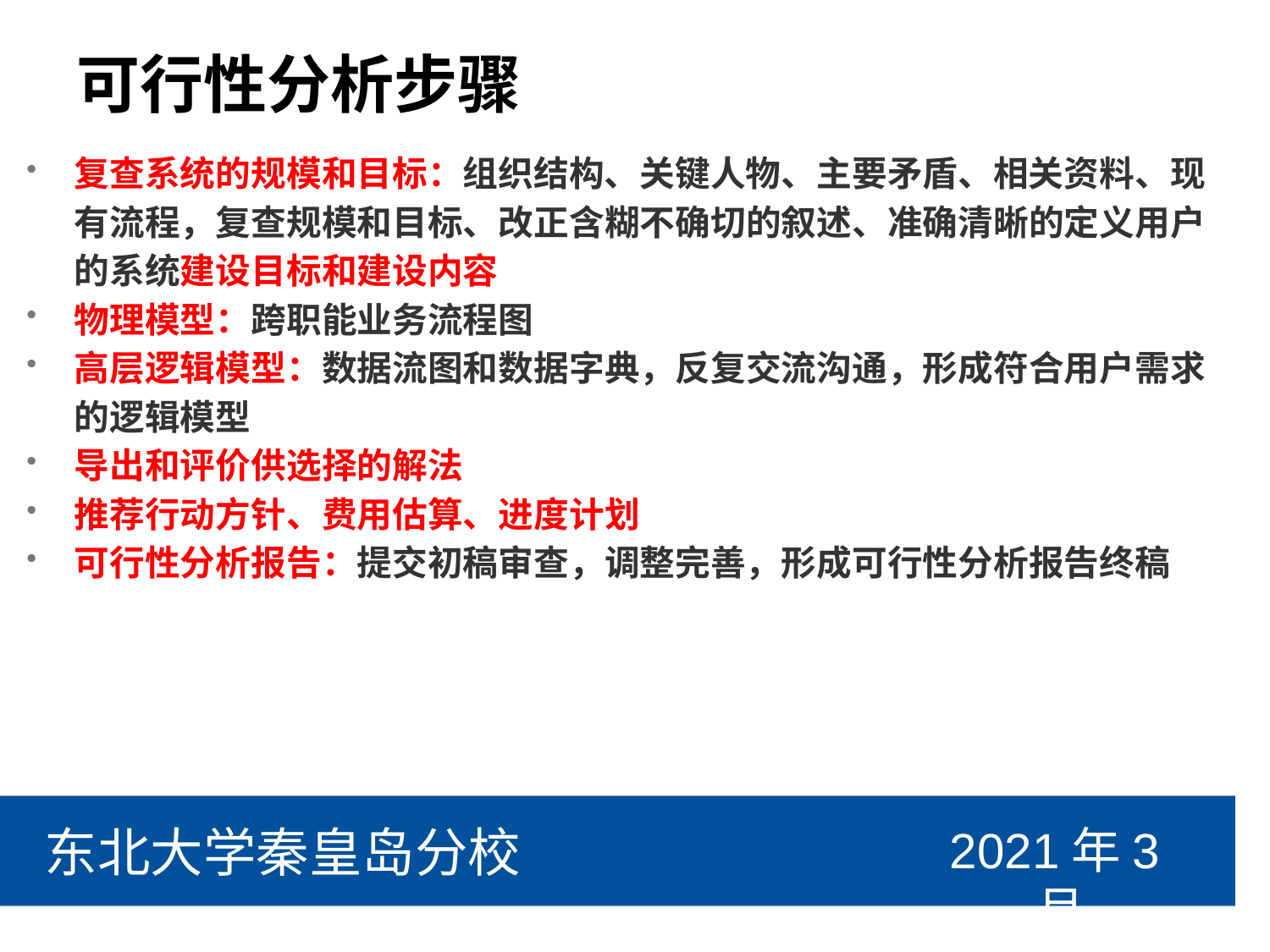

# 可行性分析步骤
复查系统的规模和目标：组织结构、关键人物、主要矛盾、相关资料、现有流程，复查规模和目标、改正含糊不确切的叙述、准确清晰的定义用户的系统建设目标和建设内容
物理模型：跨职能业务流程图
高层逻辑模型：数据流图和数据字典，反复交流沟通，形成符合用户需求的逻辑模型
导出和评价供选择的解法
推荐行动方针、费用估算、进度计划
可行性分析报告：提交初稿审查，调整完善，形成可行性分析报告终稿